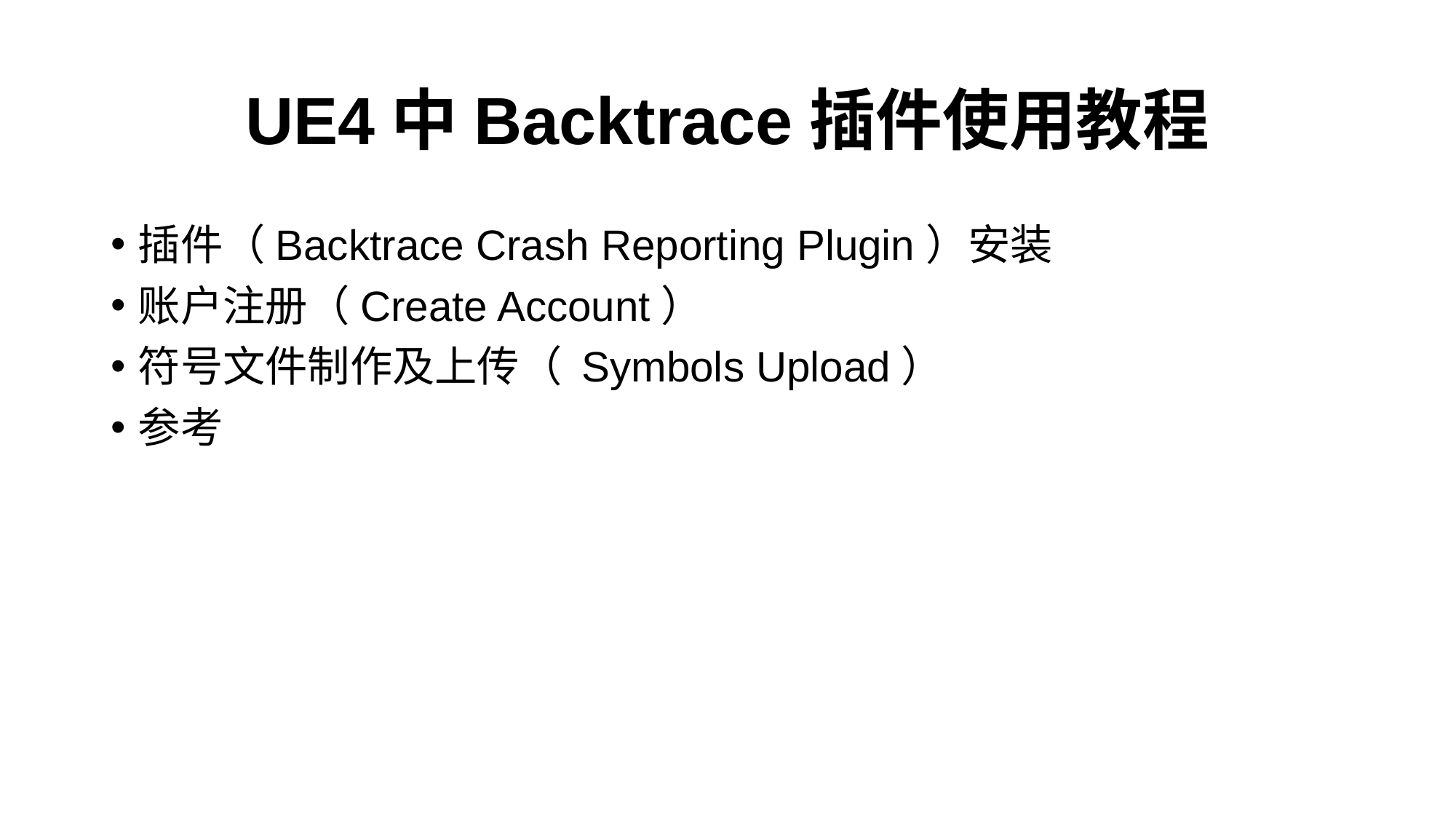

# UE4中Backtrace插件使用教程
插件（Backtrace Crash Reporting Plugin）安装
账户注册（Create Account）
符号文件制作及上传（ Symbols Upload）
参考